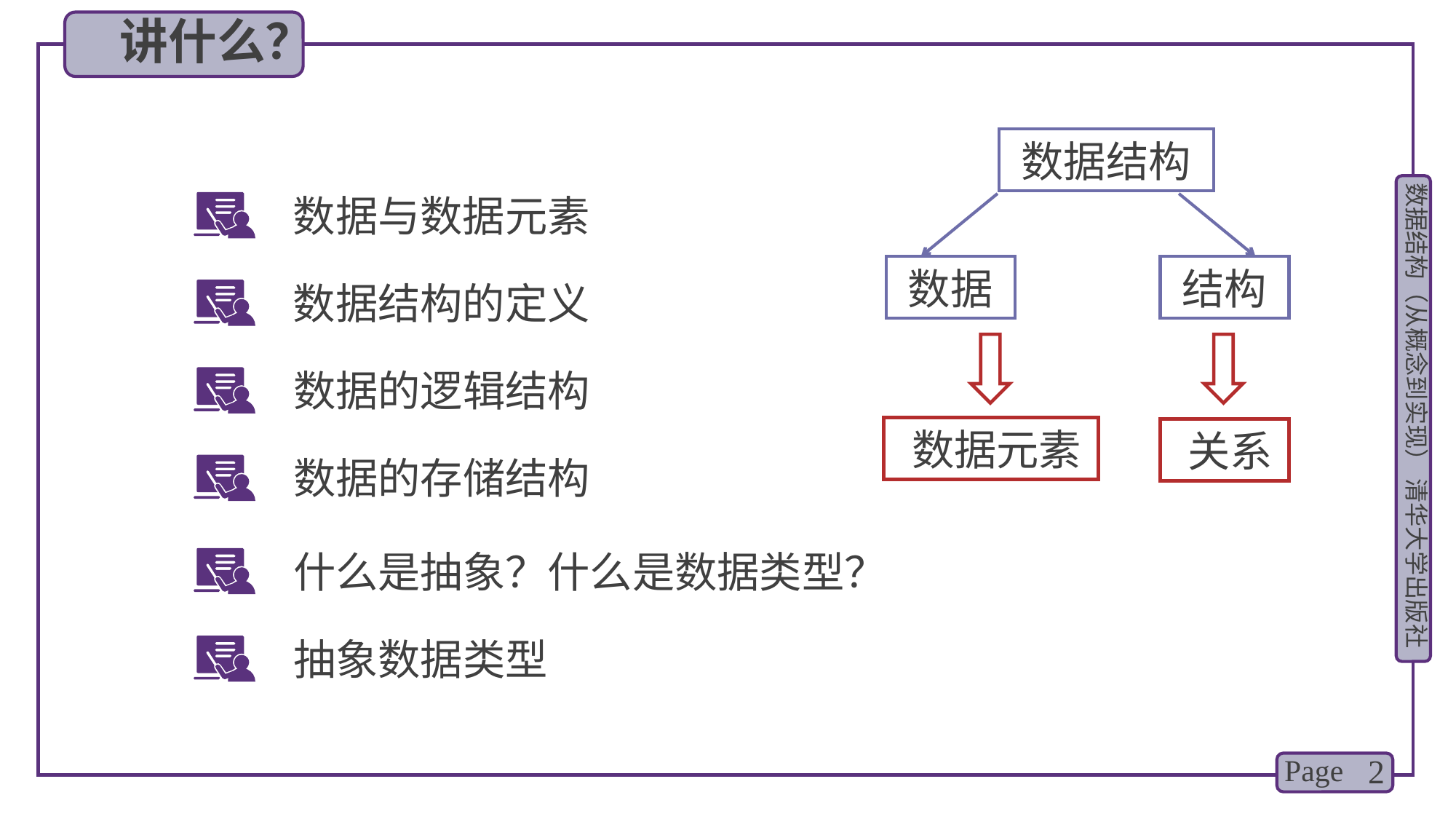

讲什么？

数据结构
数据与数据元素

数据
结构
数据结构的定义

数据元素

关系
数据的逻辑结构

数据的存储结构

什么是抽象？什么是数据类型？

抽象数据类型